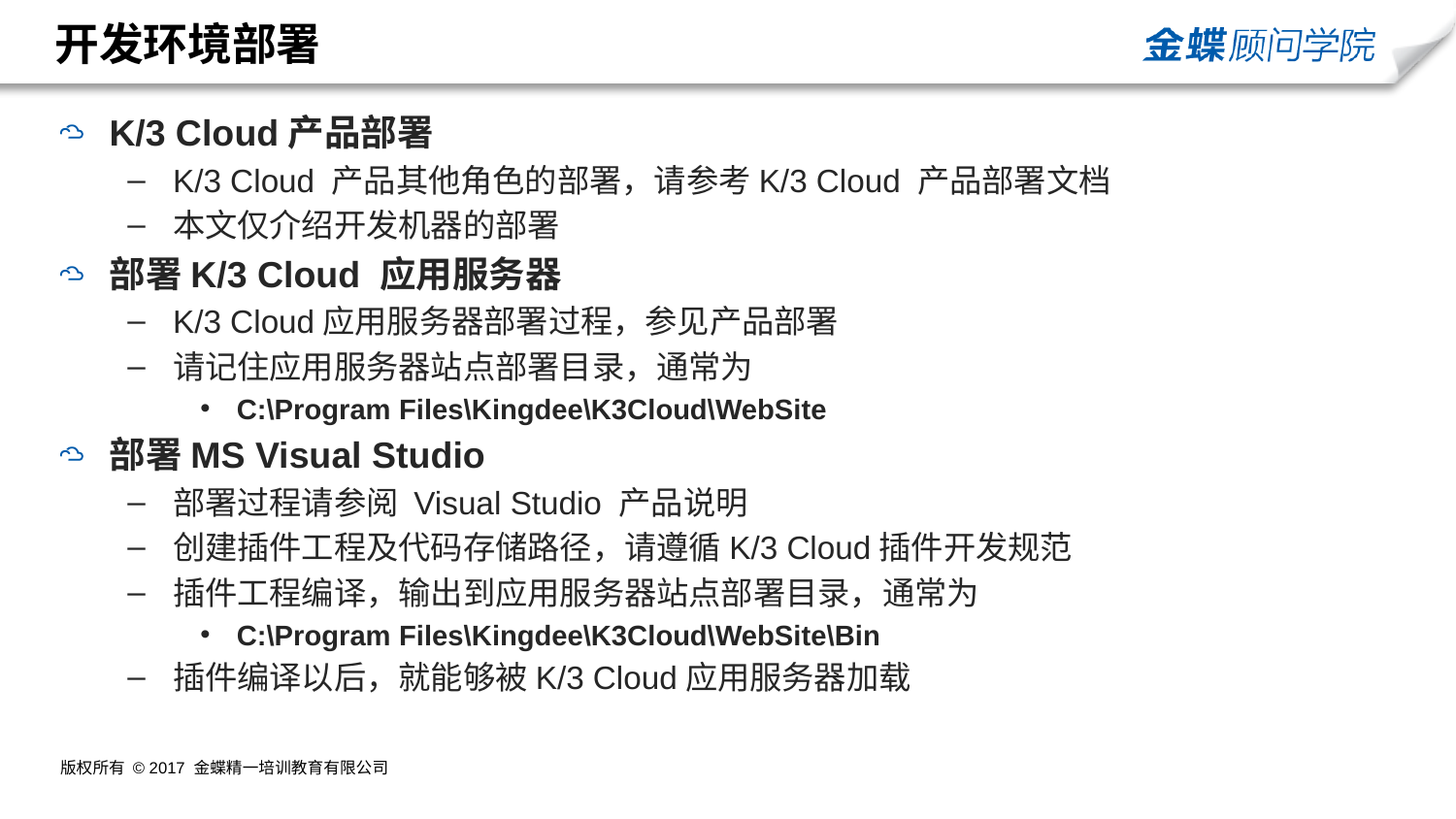

# 开发环境部署
K/3 Cloud产品部署
K/3 Cloud 产品其他角色的部署，请参考K/3 Cloud 产品部署文档
本文仅介绍开发机器的部署
部署K/3 Cloud 应用服务器
K/3 Cloud应用服务器部署过程，参见产品部署
请记住应用服务器站点部署目录，通常为
C:\Program Files\Kingdee\K3Cloud\WebSite
部署MS Visual Studio
部署过程请参阅 Visual Studio 产品说明
创建插件工程及代码存储路径，请遵循K/3 Cloud插件开发规范
插件工程编译，输出到应用服务器站点部署目录，通常为
C:\Program Files\Kingdee\K3Cloud\WebSite\Bin
插件编译以后，就能够被K/3 Cloud应用服务器加载